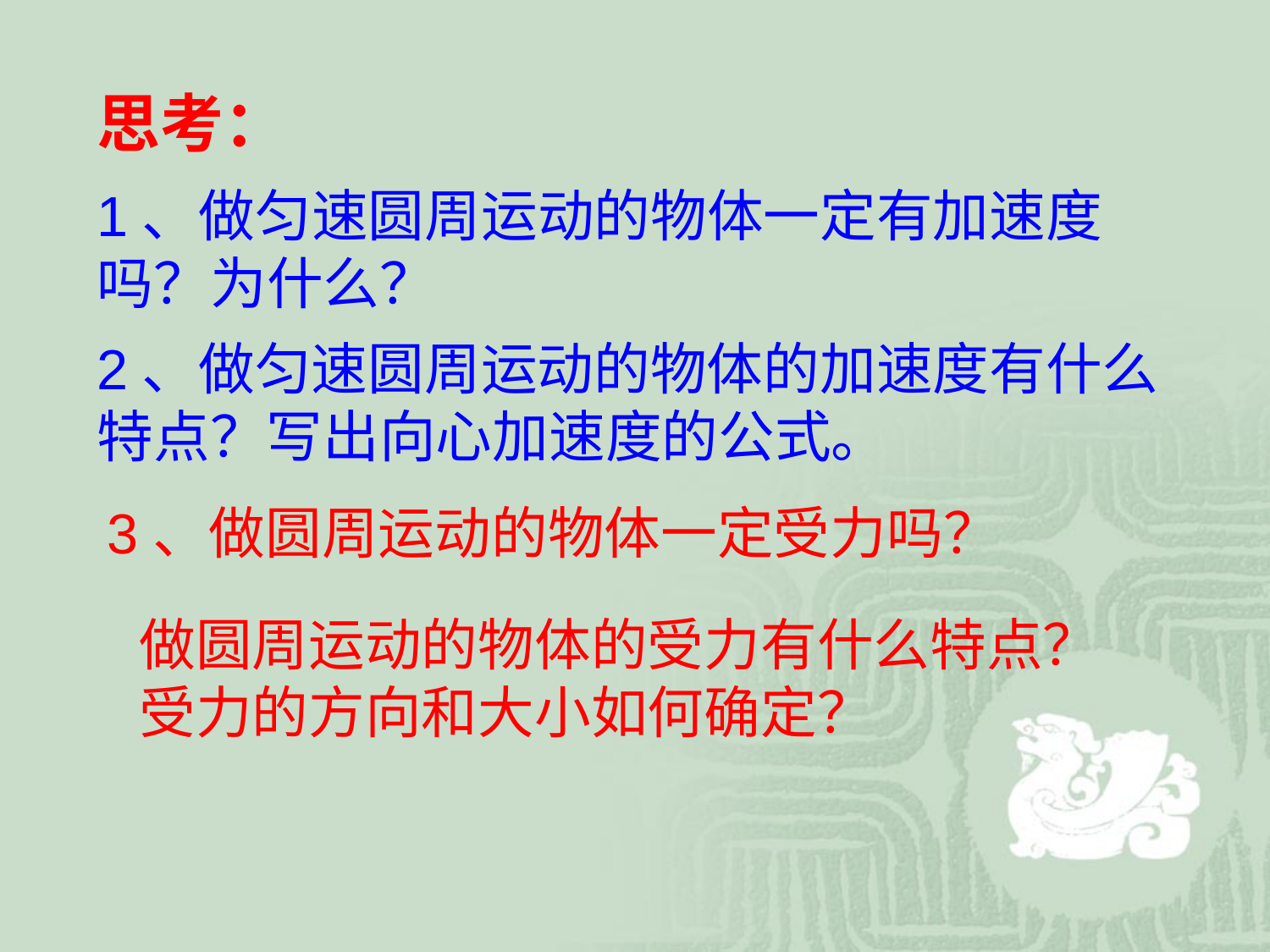

思考：
# 1、做匀速圆周运动的物体一定有加速度吗？为什么？
2、做匀速圆周运动的物体的加速度有什么特点？写出向心加速度的公式。

3、做圆周运动的物体一定受力吗？
做圆周运动的物体的受力有什么特点？
受力的方向和大小如何确定？